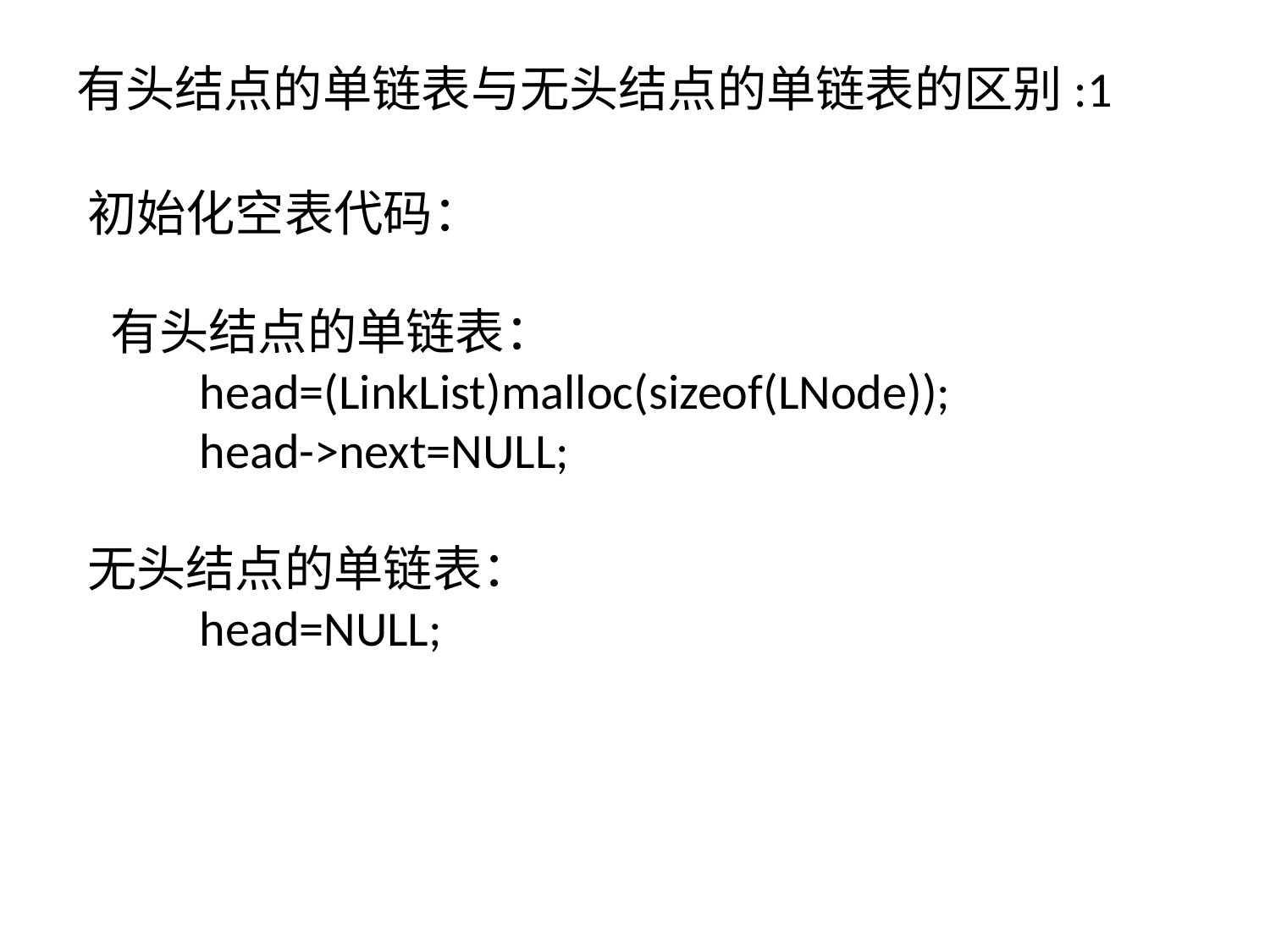

# 有头结点的单链表与无头结点的单链表的区别:1
初始化空表代码：

 有头结点的单链表：
          head=(LinkList)malloc(sizeof(LNode));
          head->next=NULL;

无头结点的单链表：
          head=NULL;